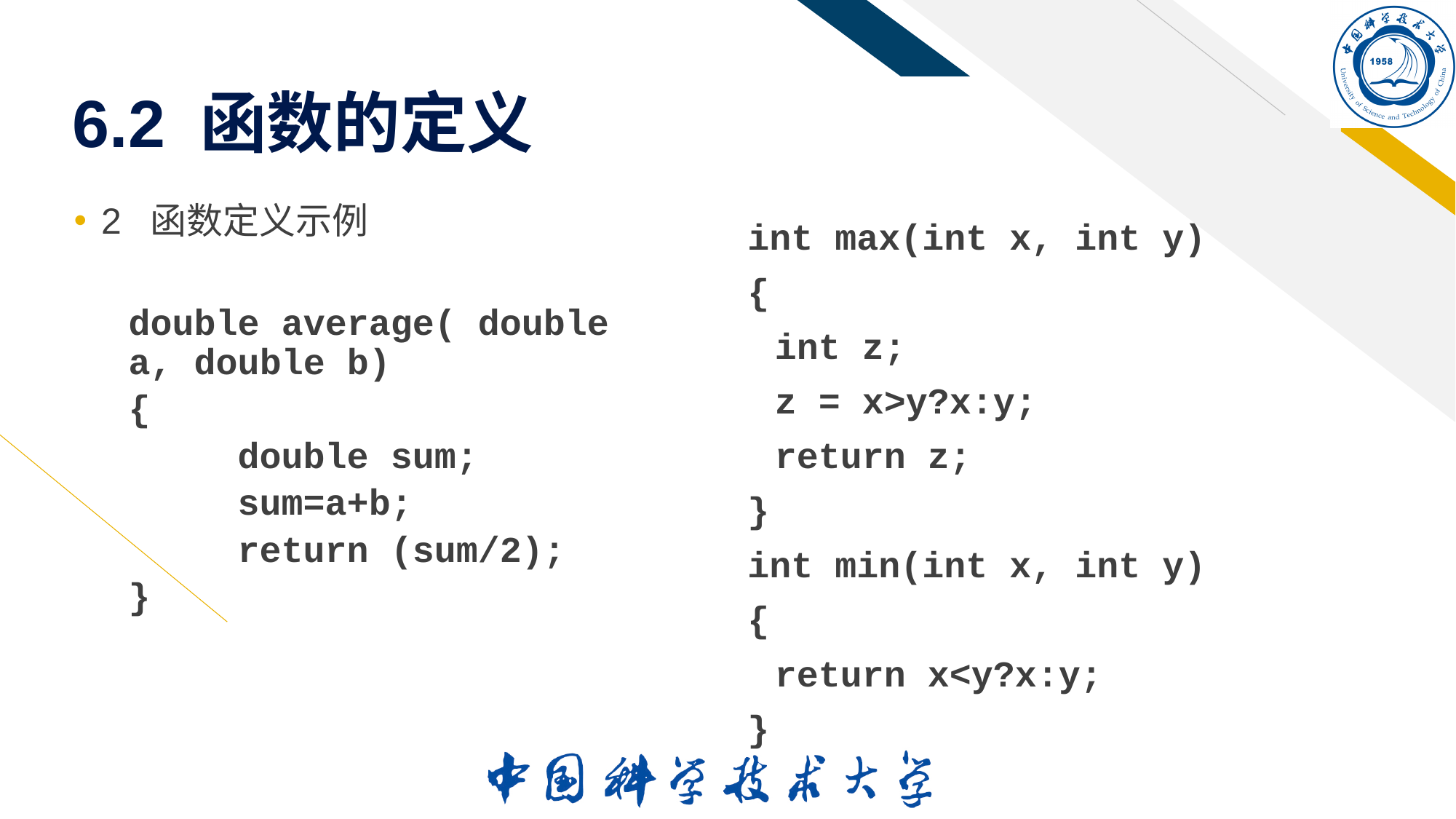

# 6.2 函数的定义
2  函数定义示例

double average( double a, double b)
{
	double sum;
	sum=a+b;
	return (sum/2);
}
int max(int x, int y)
{
	int z;
	z = x>y?x:y;
	return z;
}
int min(int x, int y)
{
	return x<y?x:y;
}